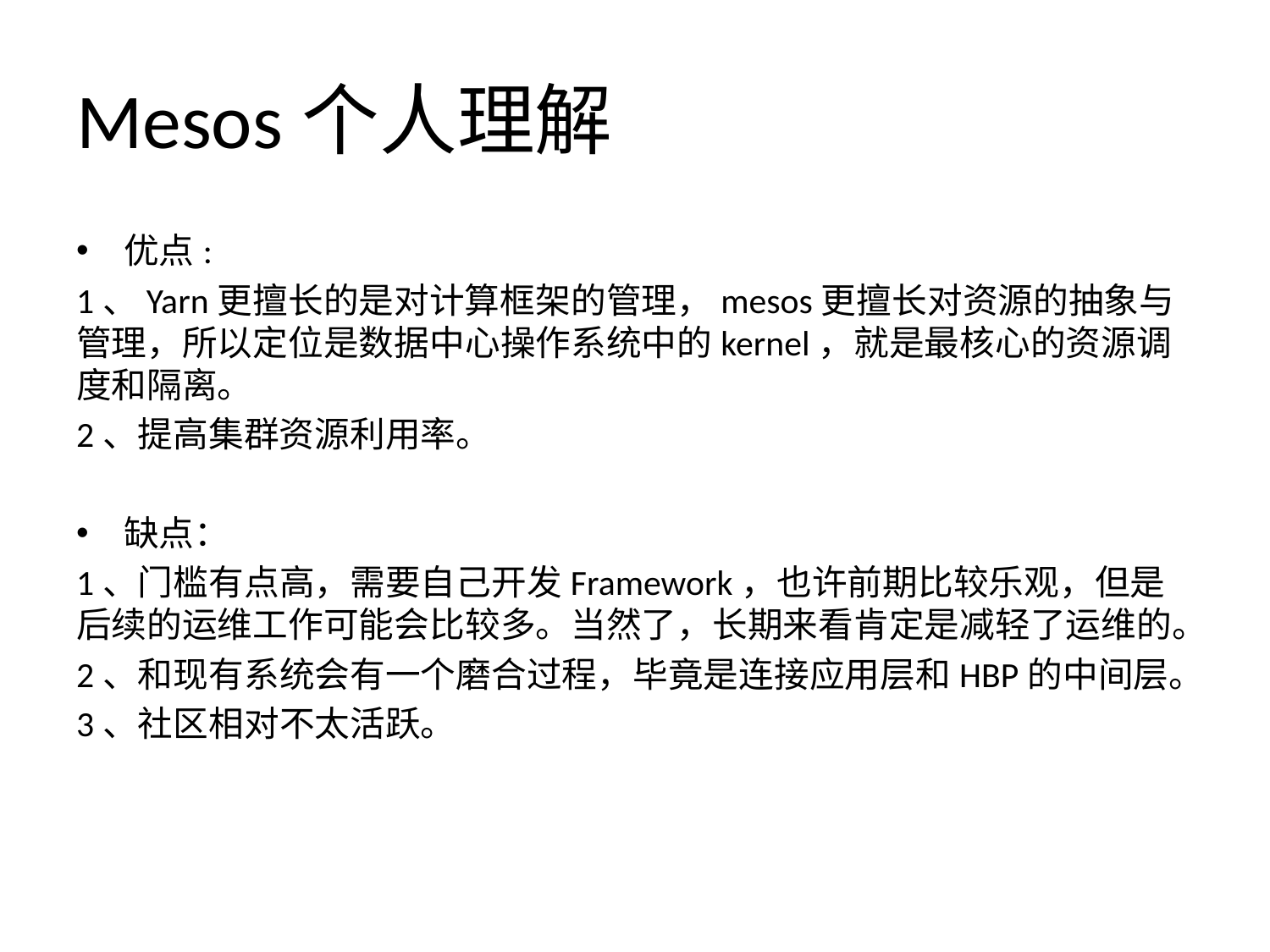

# Mesos个人理解
优点:
1、Yarn更擅长的是对计算框架的管理，mesos更擅长对资源的抽象与管理，所以定位是数据中心操作系统中的kernel，就是最核心的资源调度和隔离。
2、提高集群资源利用率。

缺点：
1、门槛有点高，需要自己开发Framework，也许前期比较乐观，但是后续的运维工作可能会比较多。当然了，长期来看肯定是减轻了运维的。
2、和现有系统会有一个磨合过程，毕竟是连接应用层和HBP的中间层。
3、社区相对不太活跃。